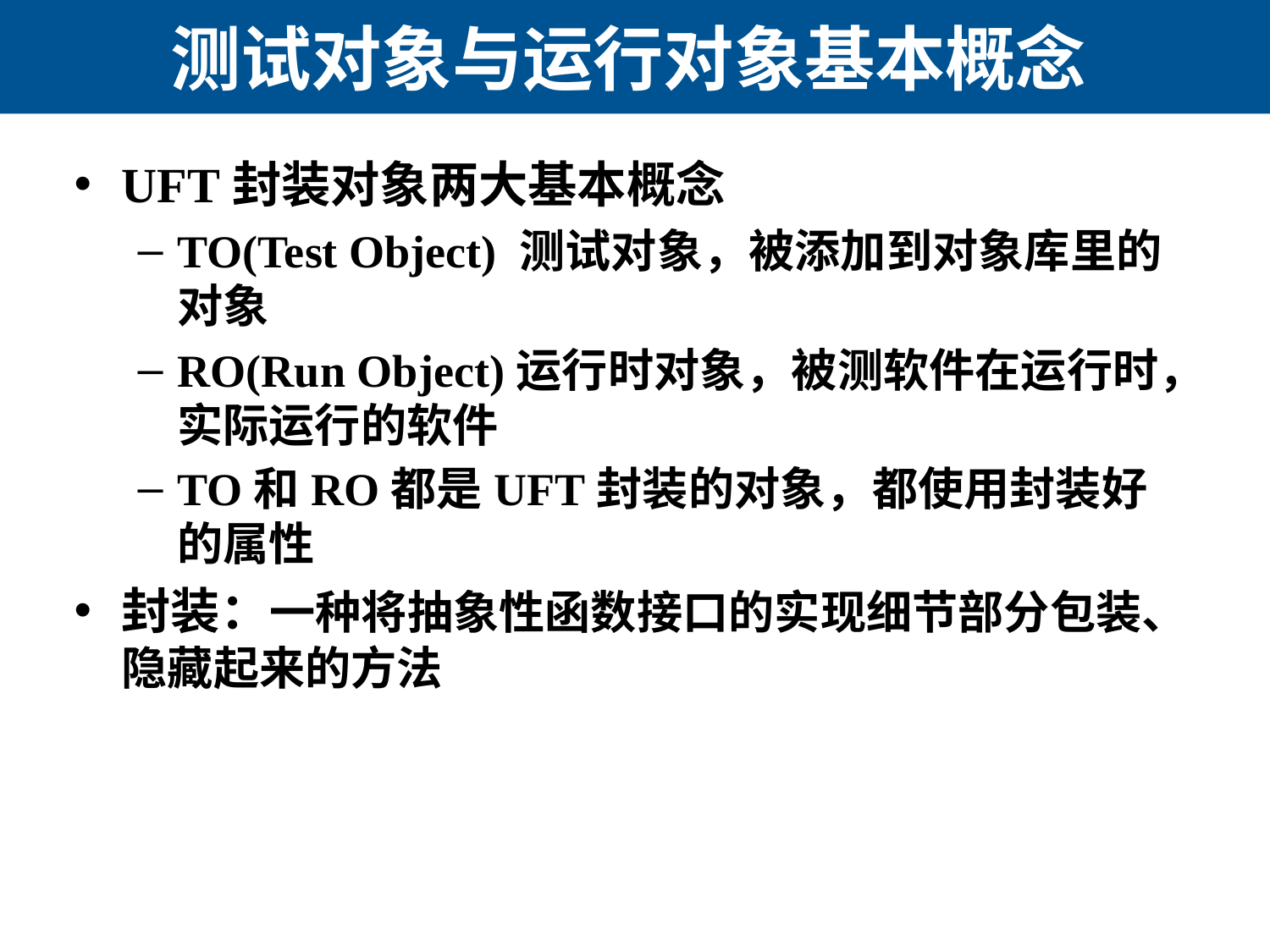

# 测试对象与运行对象基本概念
UFT封装对象两大基本概念
TO(Test Object) 测试对象，被添加到对象库里的对象
RO(Run Object)运行时对象，被测软件在运行时，实际运行的软件
TO和RO都是UFT封装的对象，都使用封装好的属性
封装：一种将抽象性函数接口的实现细节部分包装、隐藏起来的方法